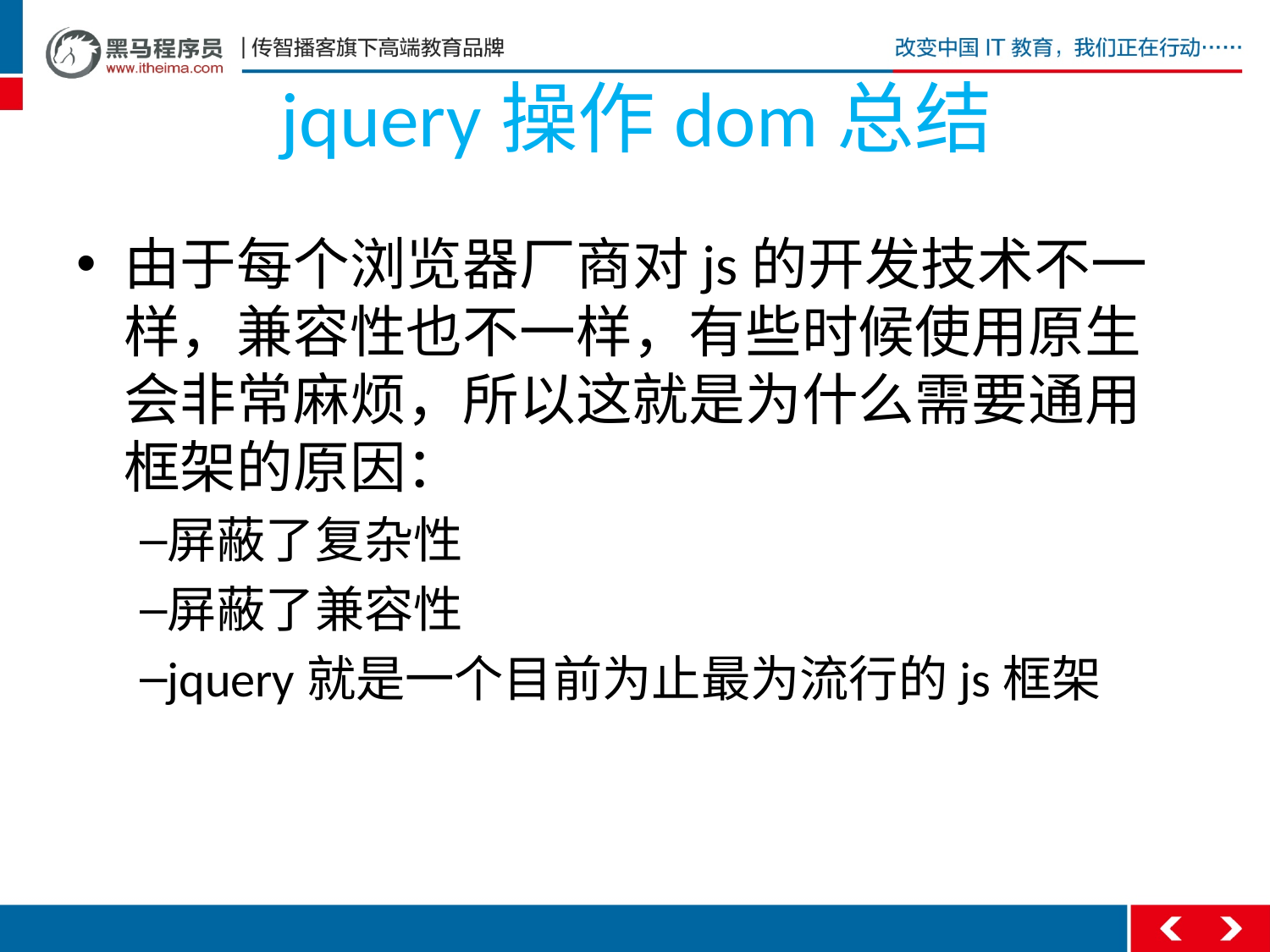

# jquery操作dom总结
由于每个浏览器厂商对js的开发技术不一样，兼容性也不一样，有些时候使用原生会非常麻烦，所以这就是为什么需要通用框架的原因：
屏蔽了复杂性
屏蔽了兼容性
jquery就是一个目前为止最为流行的js框架